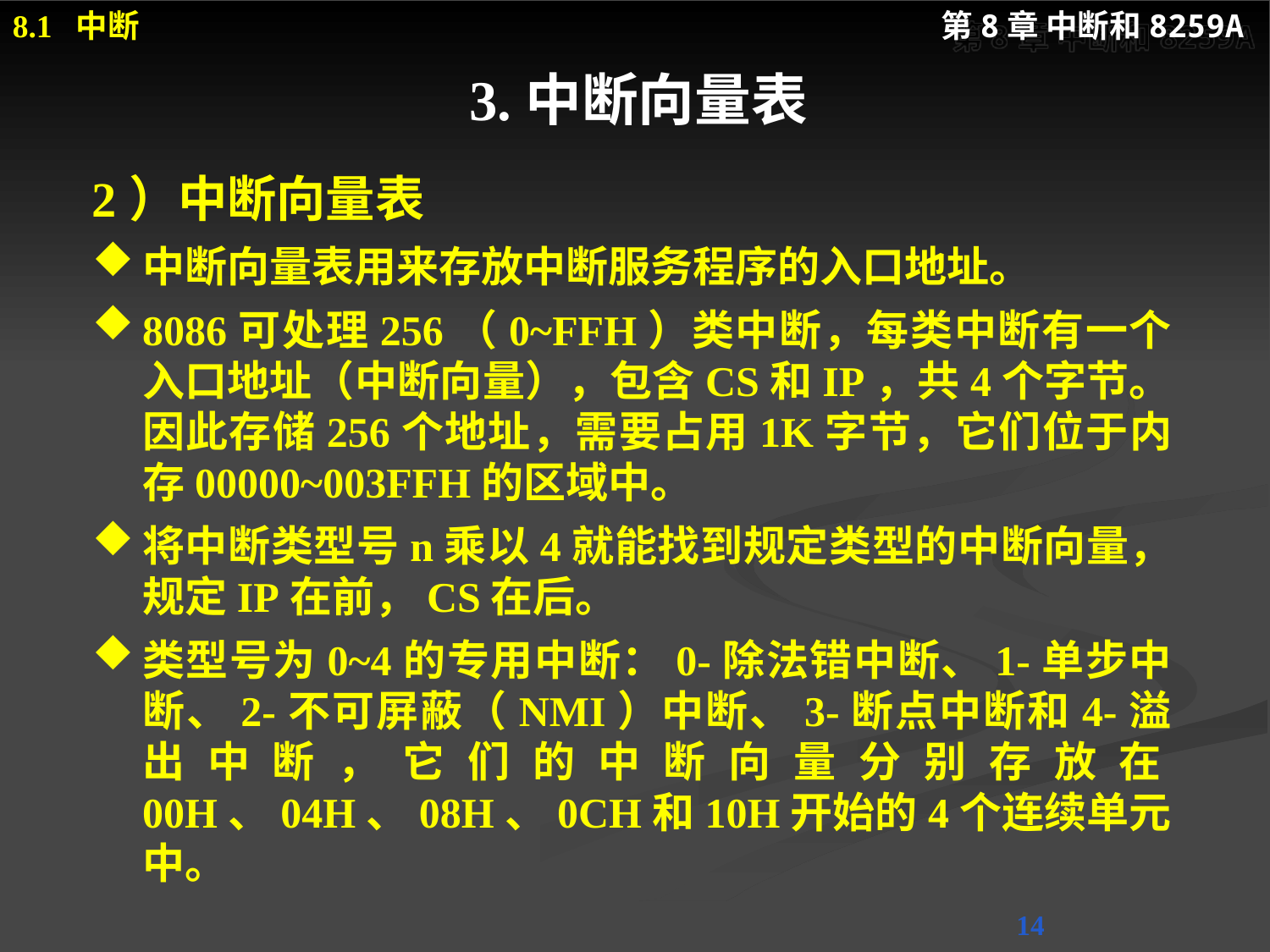

# 3.中断向量表
2）中断向量表
中断向量表用来存放中断服务程序的入口地址。
8086可处理256（0~FFH）类中断，每类中断有一个入口地址（中断向量），包含CS和IP，共4个字节。因此存储256个地址，需要占用1K字节，它们位于内存00000~003FFH的区域中。
将中断类型号n乘以4就能找到规定类型的中断向量，规定IP在前，CS在后。
类型号为0~4的专用中断：0-除法错中断、1-单步中断、2-不可屏蔽（NMI）中断、3-断点中断和4-溢出中断，它们的中断向量分别存放在00H、04H、08H、0CH和10H开始的4个连续单元中。